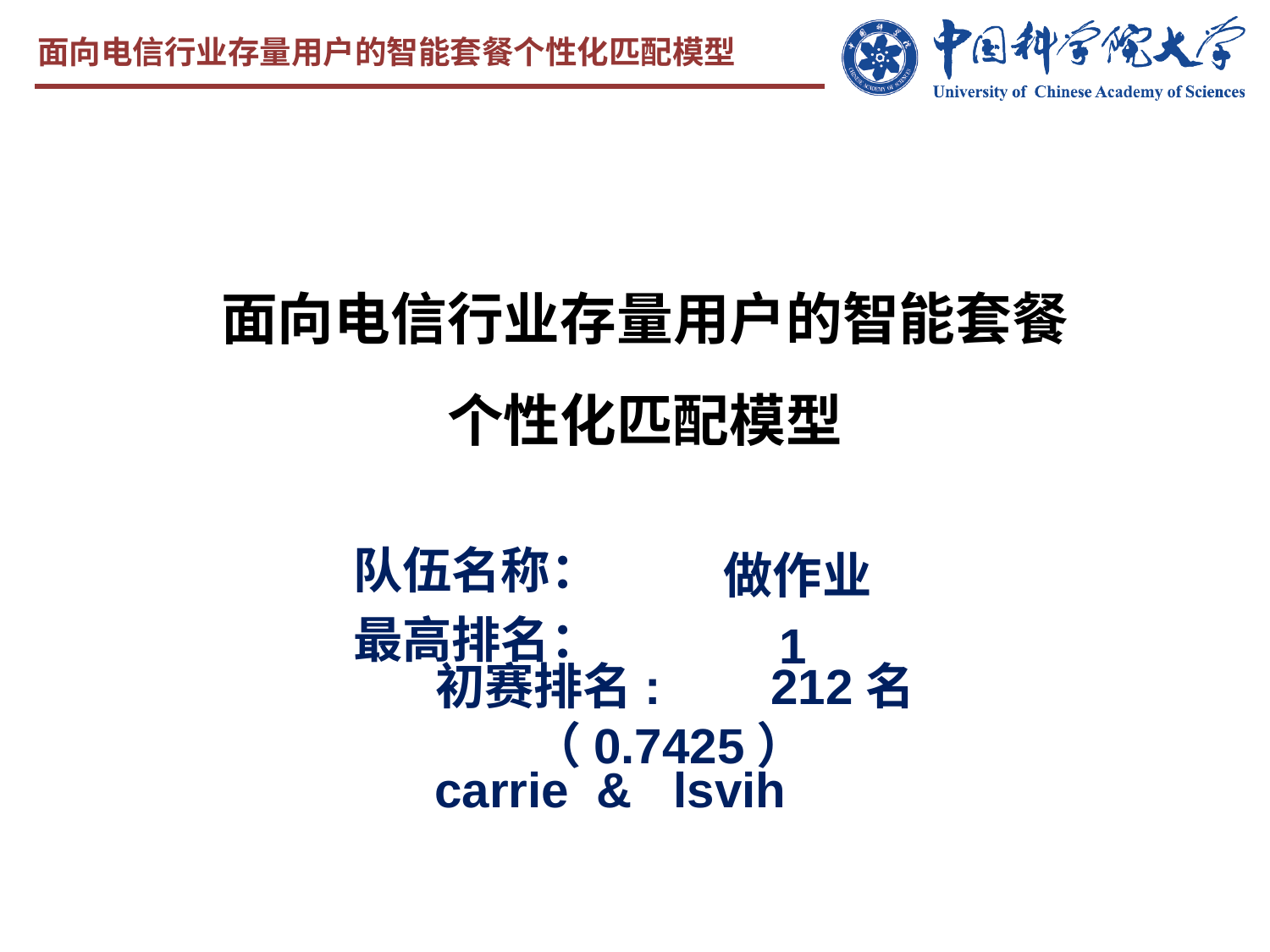

面向电信行业存量用户的智能套餐个性化匹配模型
# 面向电信行业存量用户的智能套餐 个性化匹配模型
 队伍名称：
做作业
 最高排名：
1
初赛排名:        212名（0.7425）
   carrie  &   lsvih